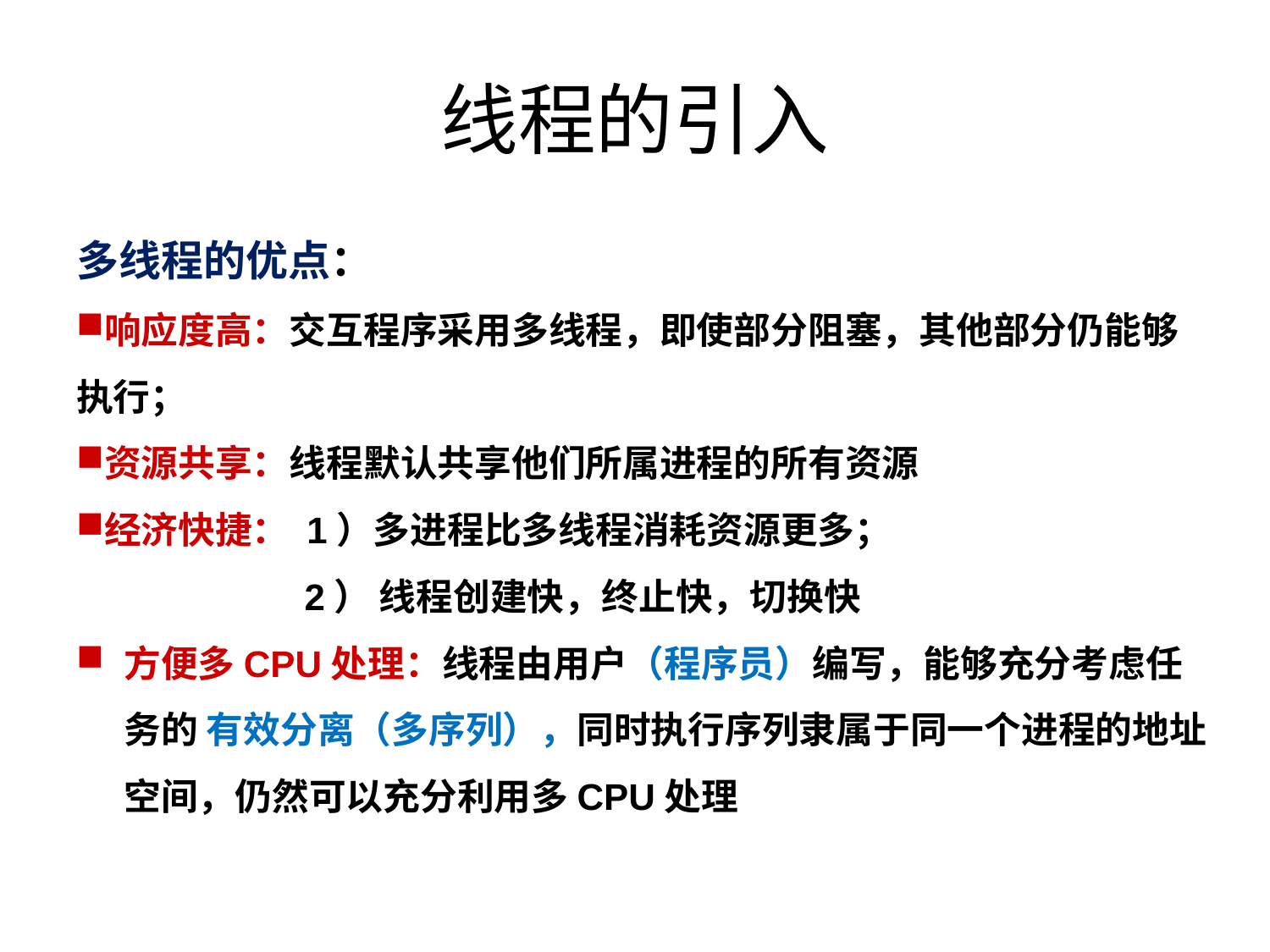

# 线程的引入
多线程的优点：
响应度高：交互程序采用多线程，即使部分阻塞，其他部分仍能够执行；
资源共享：线程默认共享他们所属进程的所有资源
经济快捷： 1）多进程比多线程消耗资源更多；
                      2） 线程创建快，终止快，切换快
方便多CPU处理：线程由用户（程序员）编写，能够充分考虑任务的 有效分离（多序列），同时执行序列隶属于同一个进程的地址空间，仍然可以充分利用多CPU处理